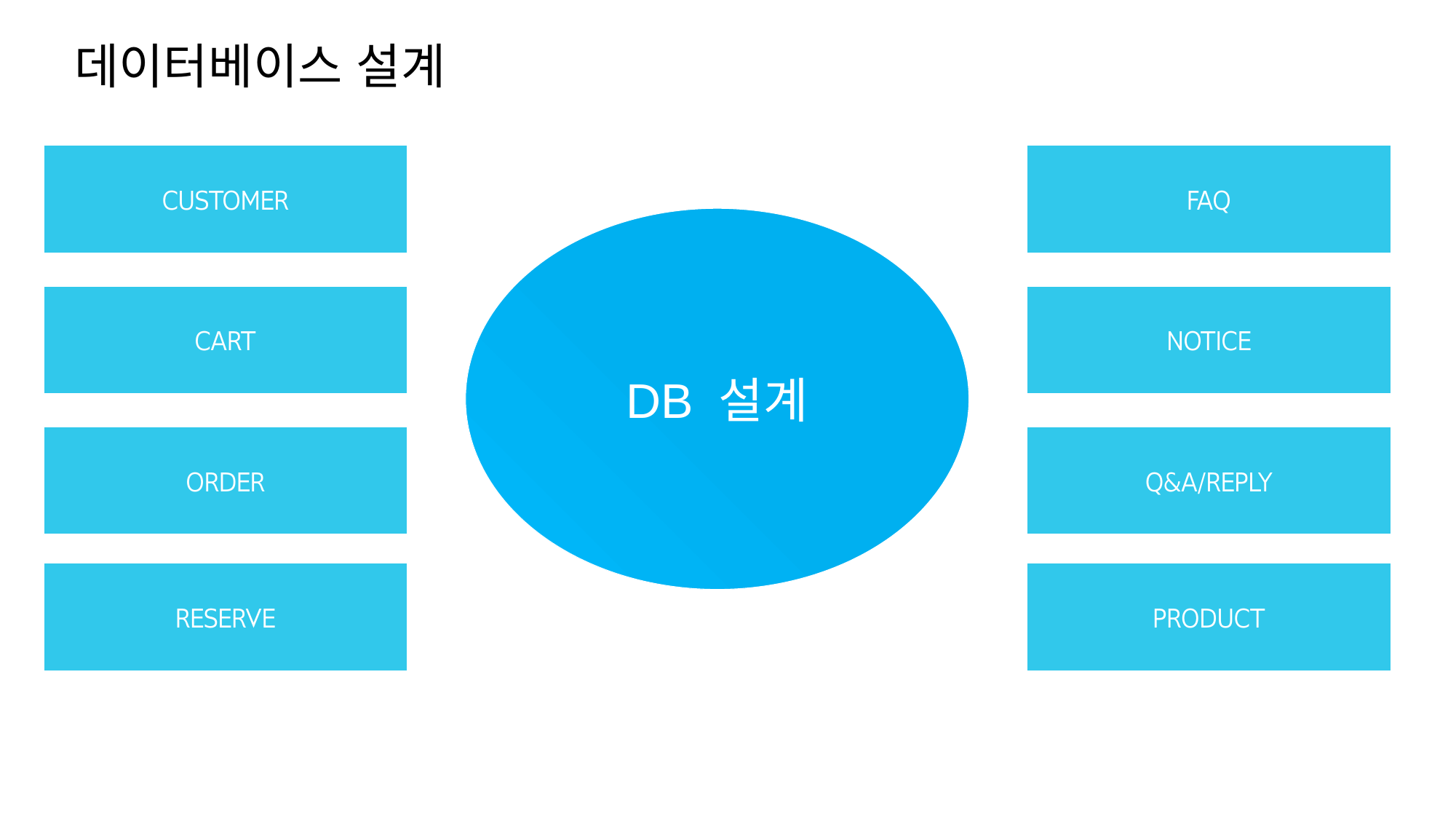

데이터베이스 설계
CUSTOMER
FAQ
DB 설계
CART
NOTICE
ORDER
Q&A/REPLY
RESERVE
PRODUCT